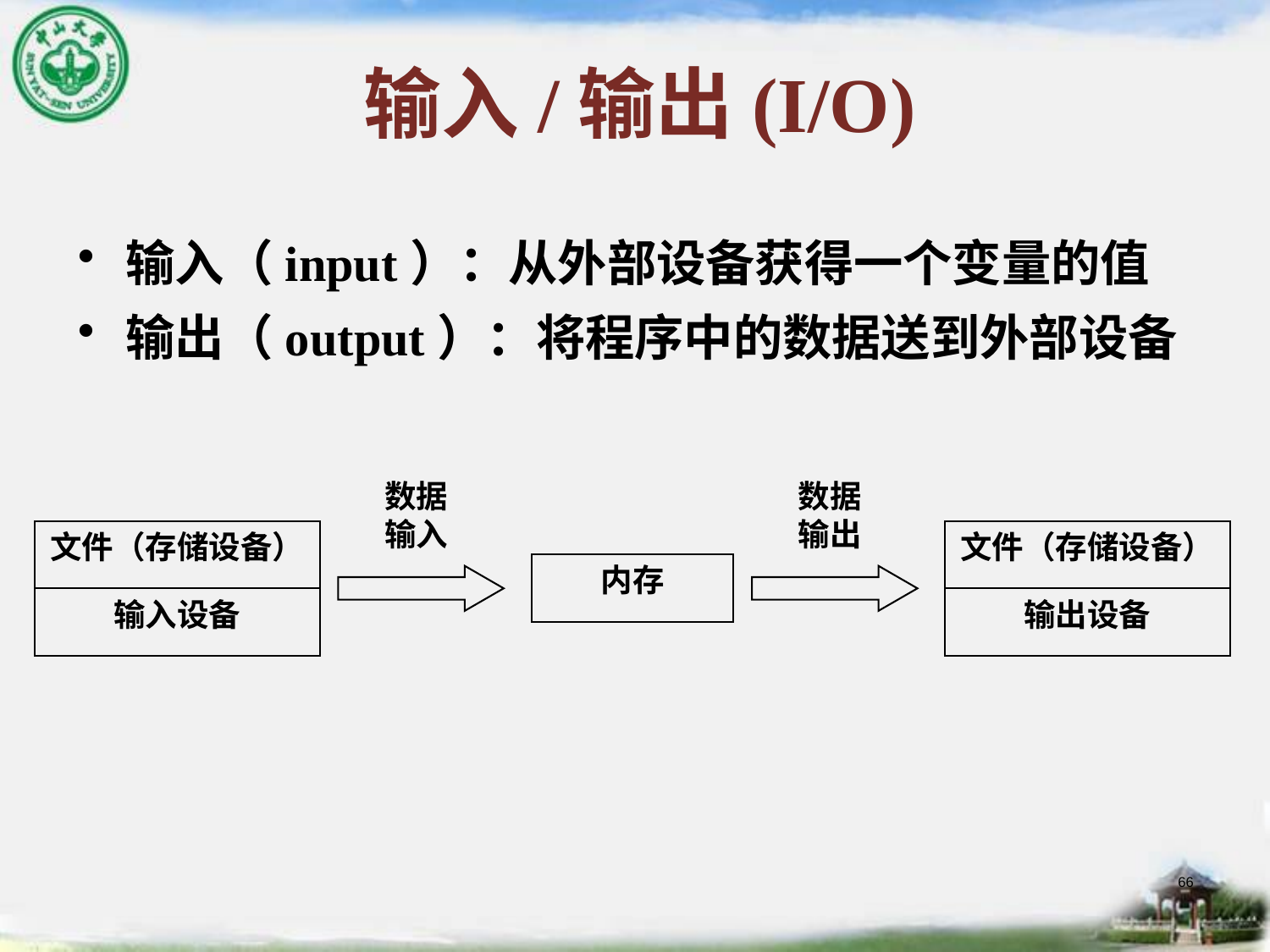

# 输入/输出(I/O)
输入（input）：从外部设备获得一个变量的值
输出（output）：将程序中的数据送到外部设备

数据
输入
数据
输出
文件（存储设备）
文件（存储设备）
内存

输入设备
输出设备
66